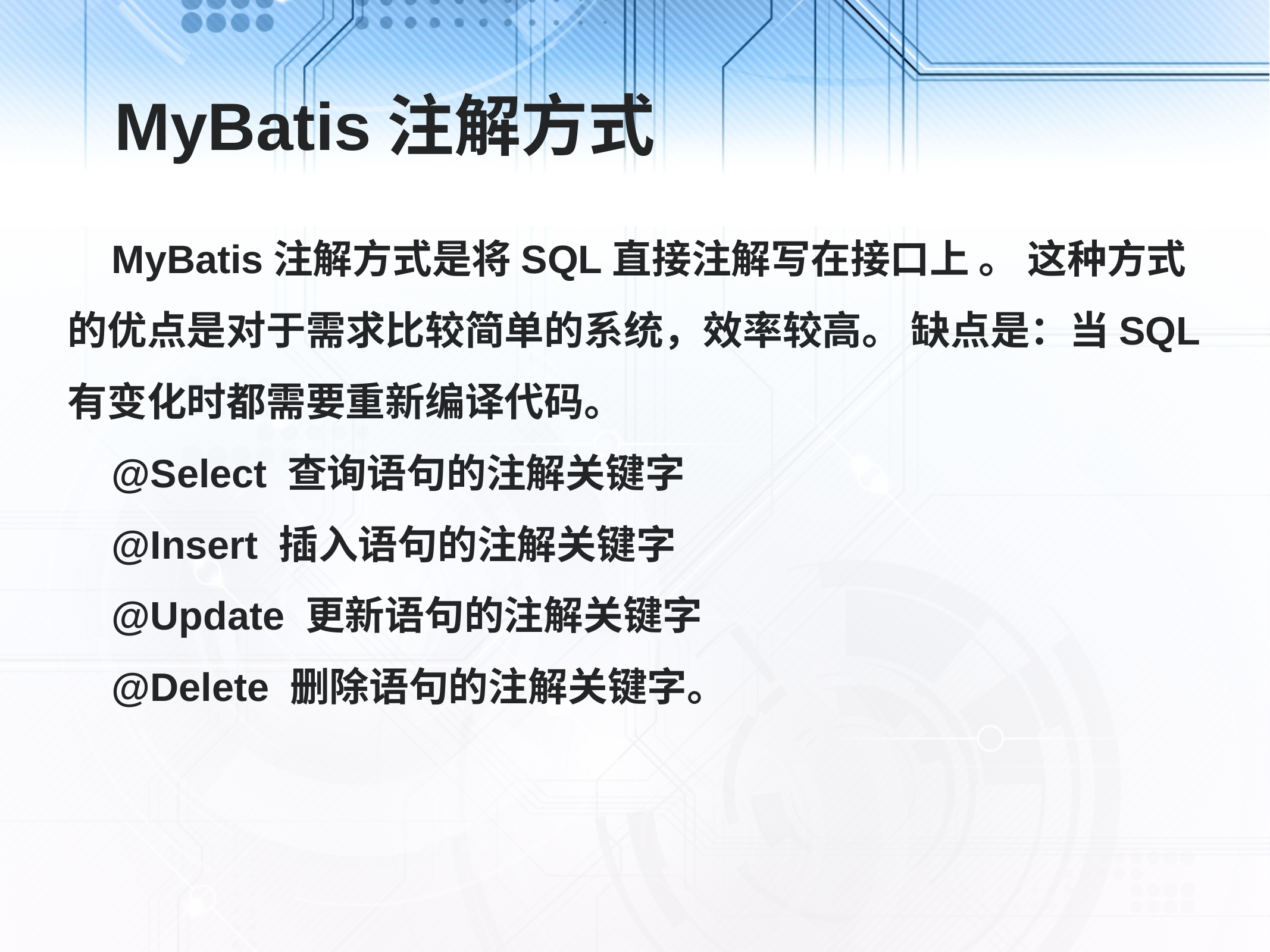

# MyBatis注解方式
    MyBatis注解方式是将SQL直接注解写在接口上 。 这种方式的优点是对于需求比较简单的系统，效率较高。 缺点是：当SQL有变化时都需要重新编译代码。
    @Select 查询语句的注解关键字
    @Insert 插入语句的注解关键字
    @Update 更新语句的注解关键字
    @Delete 删除语句的注解关键字。